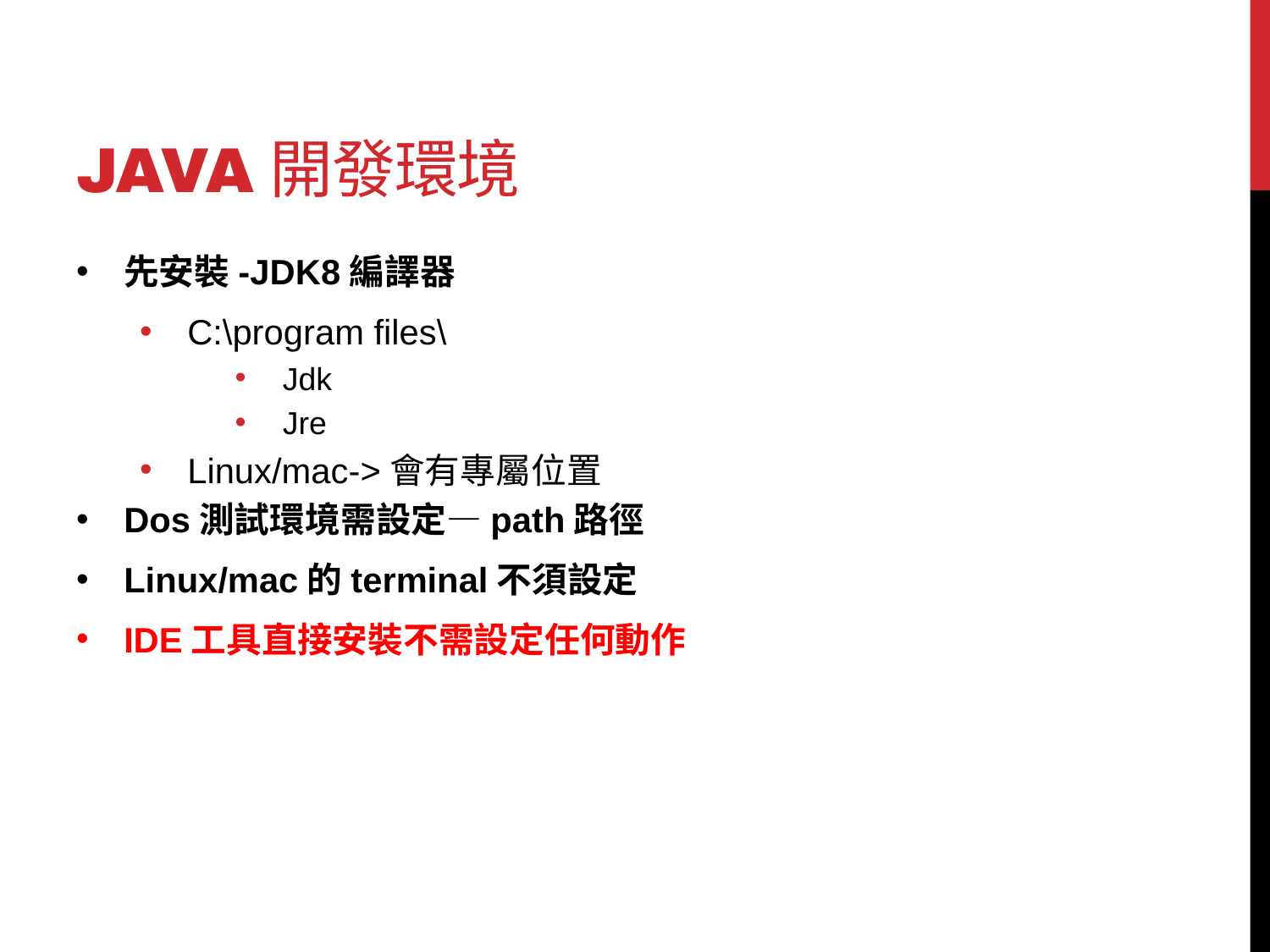

# Java開發環境
先安裝-JDK8編譯器
C:\program files\
Jdk
Jre
Linux/mac->會有專屬位置
Dos測試環境需設定—path路徑
Linux/mac的terminal不須設定
IDE工具直接安裝不需設定任何動作